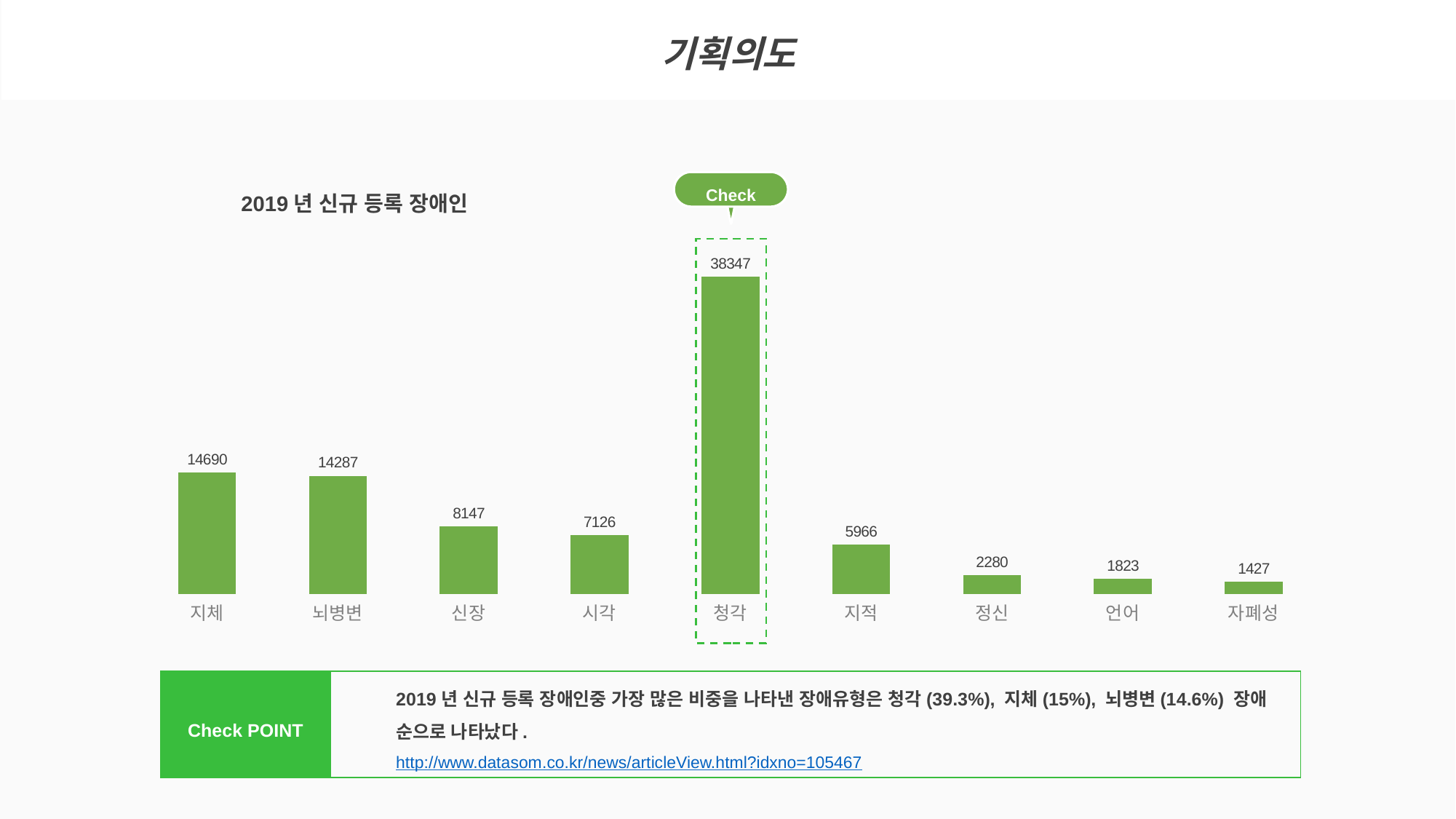

기획의도
2019년 신규 등록 장애인
Check

### Chart

| Category | 계열 1 |
|---|---|
| 지체 | 14690.0 |
| 뇌병변 | 14287.0 |
| 신장 | 8147.0 |
| 시각 | 7126.0 |
| 청각 | 38347.0 |
| 지적 | 5966.0 |
| 정신 | 2280.0 |
| 언어 | 1823.0 |
| 자폐성 | 1427.0 |
Check POINT
2019년 신규 등록 장애인중 가장 많은 비중을 나타낸 장애유형은 청각(39.3%), 지체(15%), 뇌병변(14.6%) 장애 순으로 나타났다.
http://www.datasom.co.kr/news/articleView.html?idxno=105467